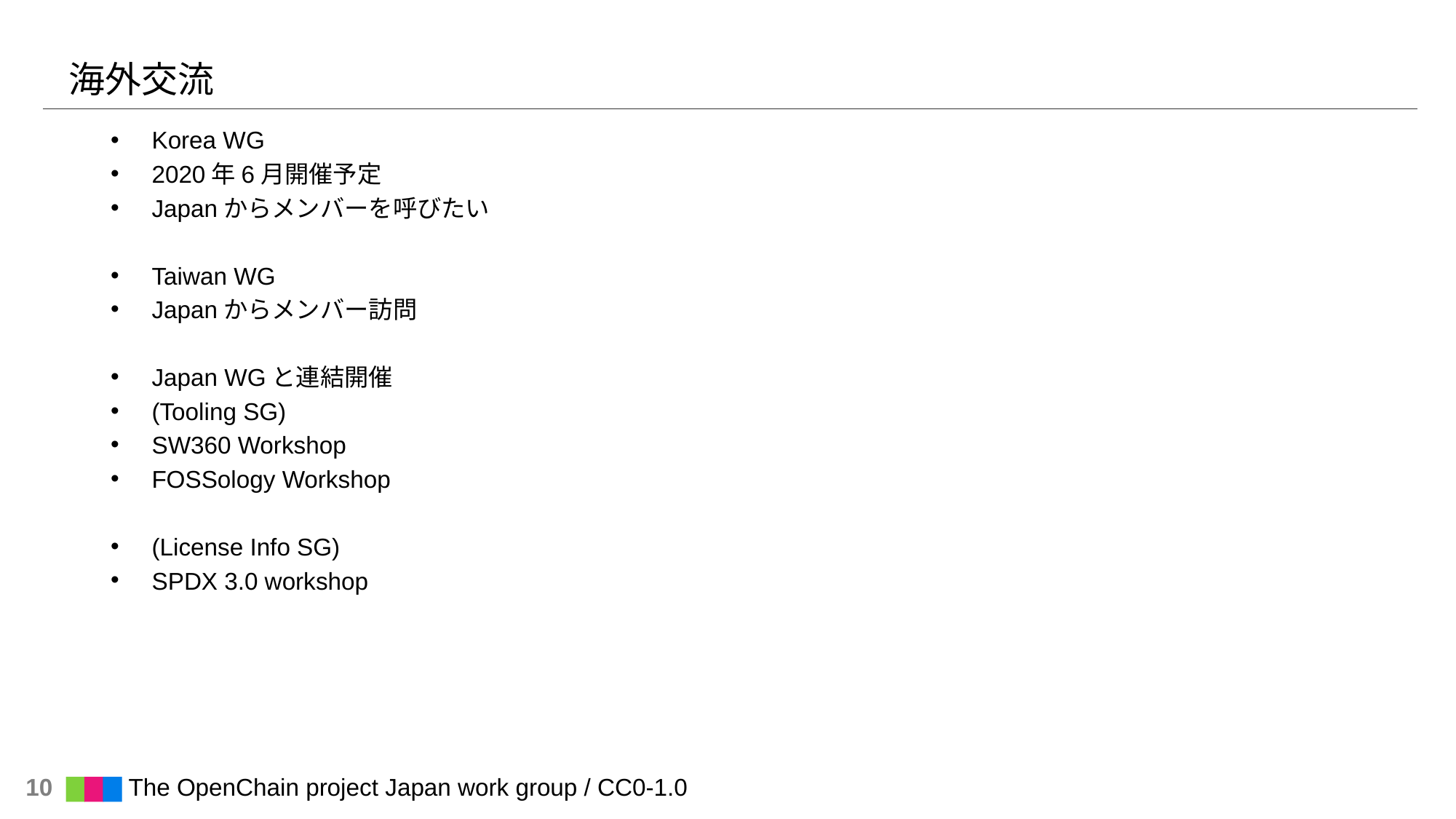

# 海外交流
Korea WG
2020年6月開催予定
Japanからメンバーを呼びたい

Taiwan WG
Japanからメンバー訪問

Japan WGと連結開催
(Tooling SG)
SW360 Workshop
FOSSology Workshop

(License Info SG)
SPDX 3.0 workshop